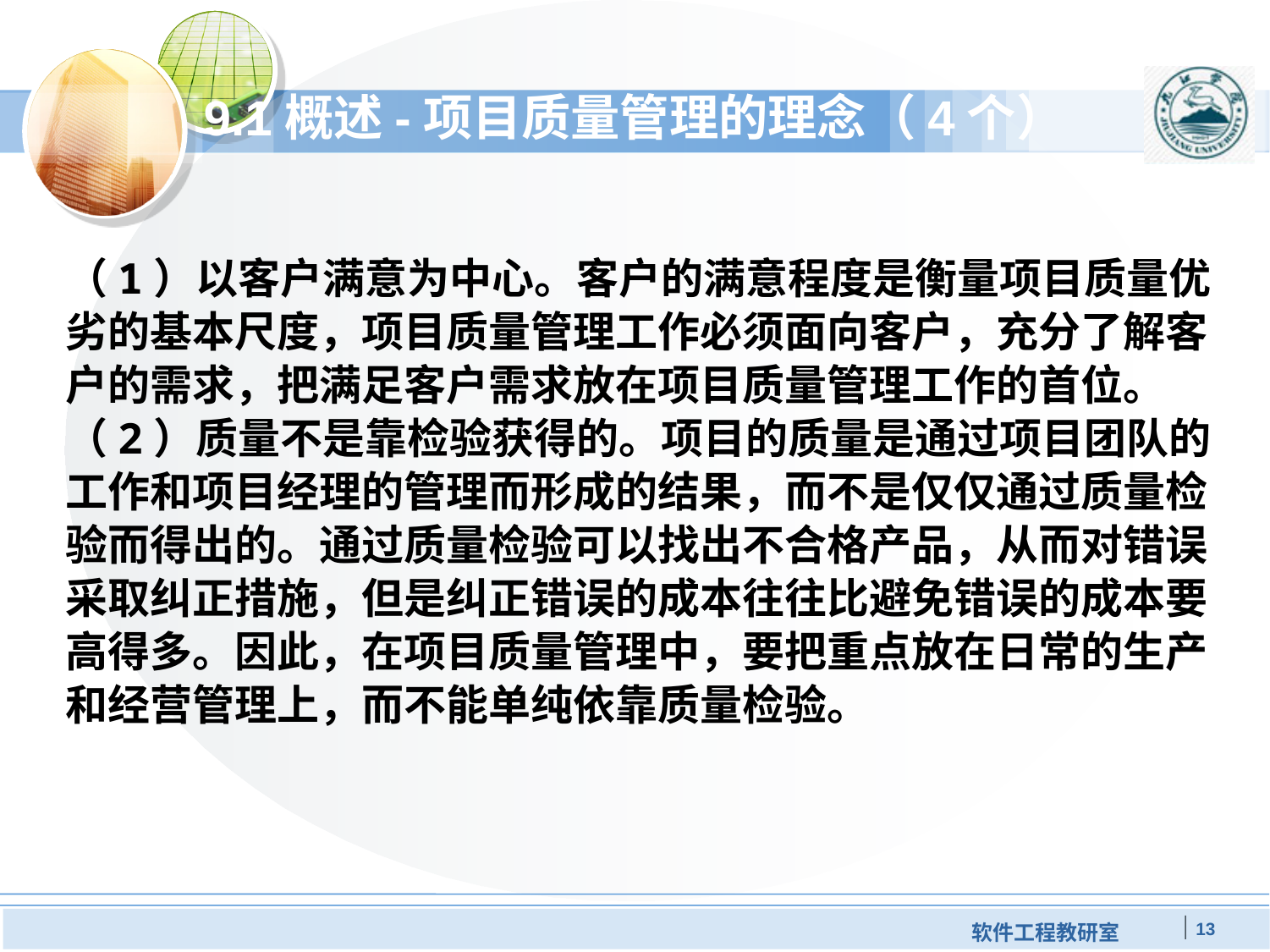

# 9.1概述-项目质量管理的理念（4个）
（1）以客户满意为中心。客户的满意程度是衡量项目质量优劣的基本尺度，项目质量管理工作必须面向客户，充分了解客户的需求，把满足客户需求放在项目质量管理工作的首位。
（2）质量不是靠检验获得的。项目的质量是通过项目团队的工作和项目经理的管理而形成的结果，而不是仅仅通过质量检验而得出的。通过质量检验可以找出不合格产品，从而对错误采取纠正措施，但是纠正错误的成本往往比避免错误的成本要高得多。因此，在项目质量管理中，要把重点放在日常的生产和经营管理上，而不能单纯依靠质量检验。